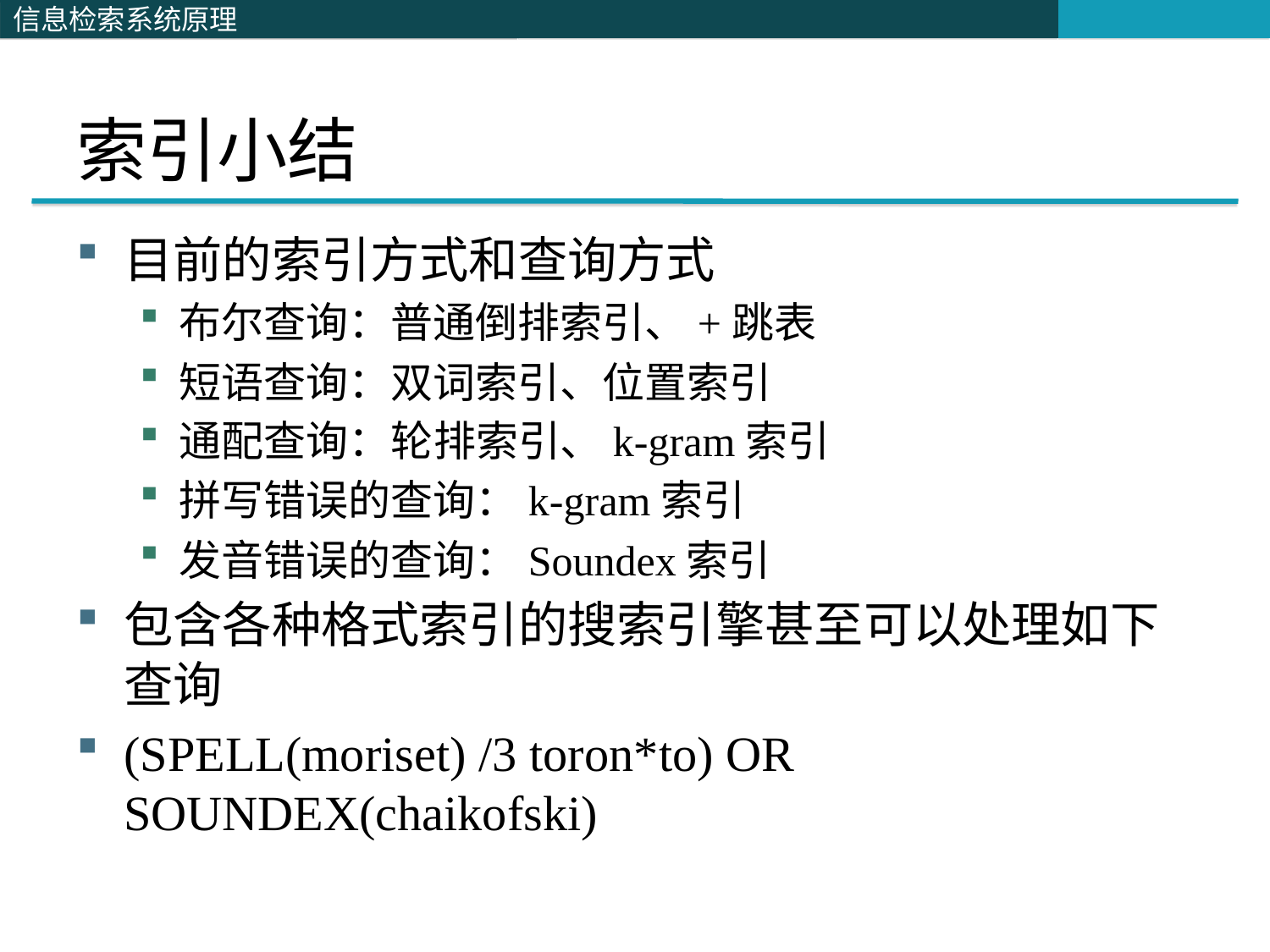

# 索引小结
目前的索引方式和查询方式
布尔查询：普通倒排索引、+跳表
短语查询：双词索引、位置索引
通配查询：轮排索引、k-gram索引
拼写错误的查询：k-gram索引
发音错误的查询：Soundex索引
包含各种格式索引的搜索引擎甚至可以处理如下查询
(SPELL(moriset) /3 toron*to) OR SOUNDEX(chaikofski)